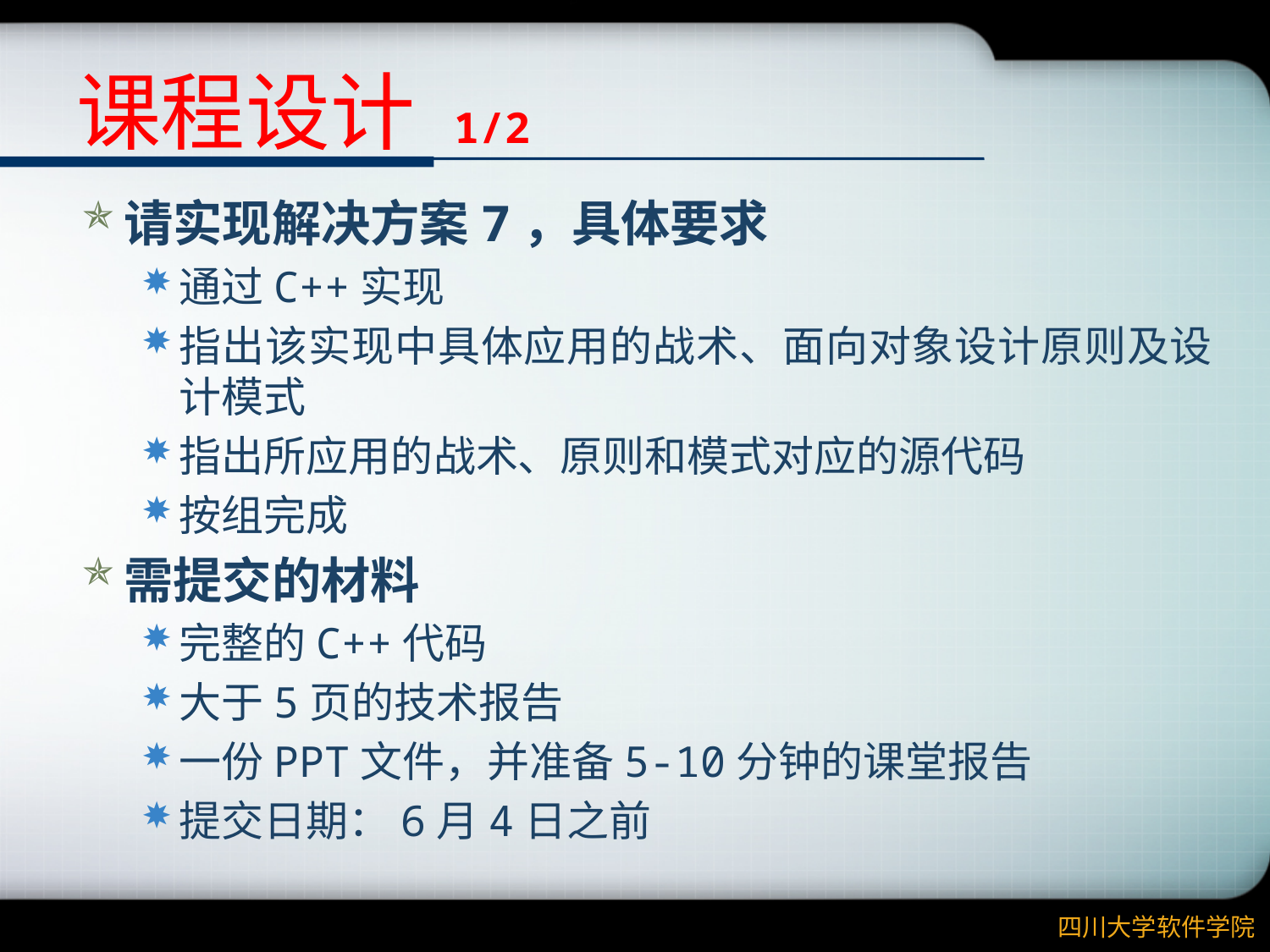

# 课程设计 1/2
请实现解决方案7，具体要求
通过C++实现
指出该实现中具体应用的战术、面向对象设计原则及设计模式
指出所应用的战术、原则和模式对应的源代码
按组完成
需提交的材料
完整的C++代码
大于5页的技术报告
一份PPT文件，并准备5-10分钟的课堂报告
提交日期：6月4日之前